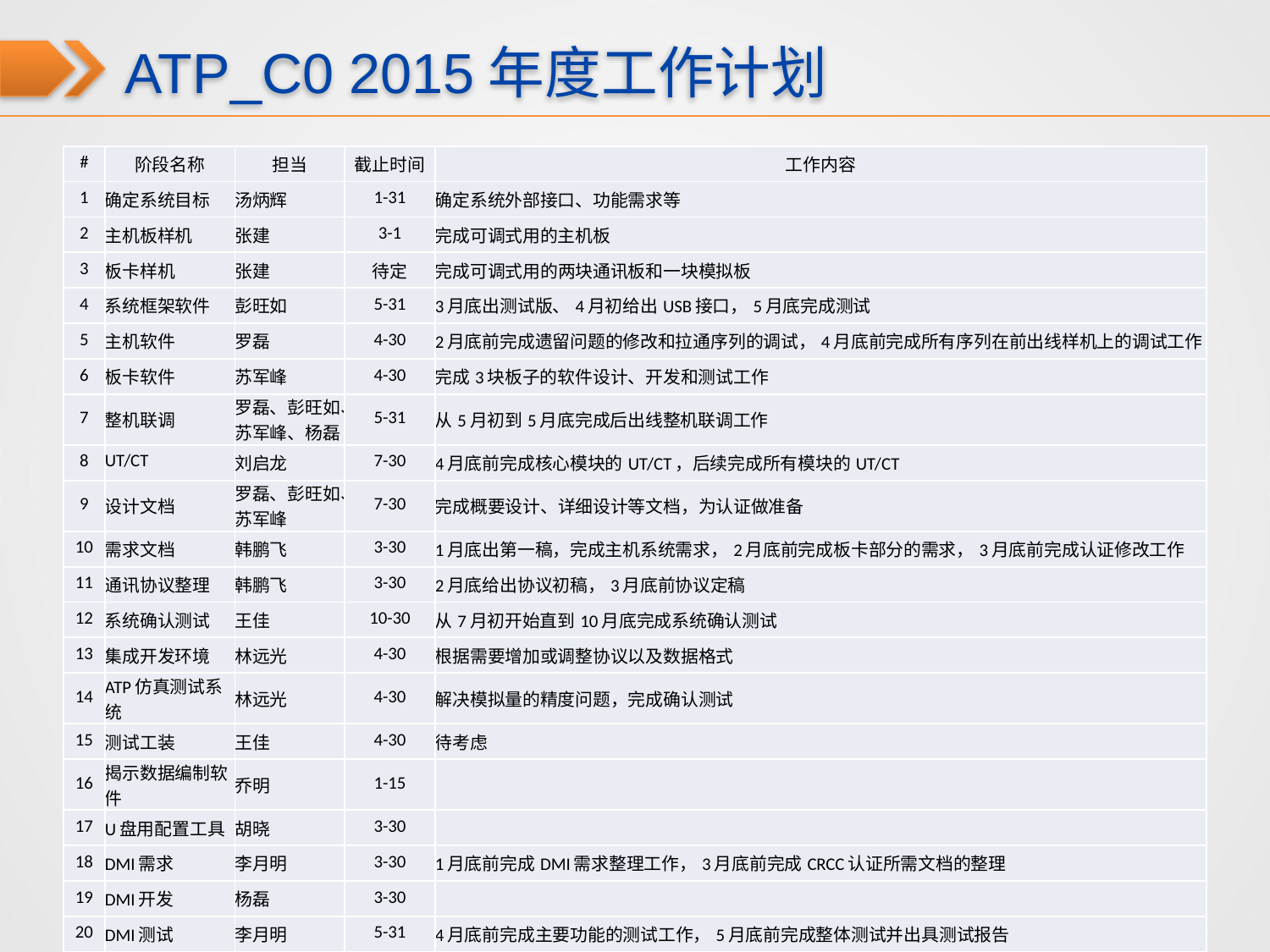

ATP_C0 2015年度工作计划

| # | 阶段名称 | 担当 | 截止时间 | 工作内容 |
| --- | --- | --- | --- | --- |
| 1 | 确定系统目标 | 汤炳辉 | 1-31 | 确定系统外部接口、功能需求等 |
| 2 | 主机板样机 | 张建 | 3-1 | 完成可调式用的主机板 |
| 3 | 板卡样机 | 张建 | 待定 | 完成可调式用的两块通讯板和一块模拟板 |
| 4 | 系统框架软件 | 彭旺如 | 5-31 | 3月底出测试版、4月初给出USB接口，5月底完成测试 |
| 5 | 主机软件 | 罗磊 | 4-30 | 2月底前完成遗留问题的修改和拉通序列的调试，4月底前完成所有序列在前出线样机上的调试工作 |
| 6 | 板卡软件 | 苏军峰 | 4-30 | 完成3块板子的软件设计、开发和测试工作 |
| 7 | 整机联调 | 罗磊、彭旺如、苏军峰、杨磊 | 5-31 | 从5月初到5月底完成后出线整机联调工作 |
| 8 | UT/CT | 刘启龙 | 7-30 | 4月底前完成核心模块的UT/CT，后续完成所有模块的UT/CT |
| 9 | 设计文档 | 罗磊、彭旺如、苏军峰 | 7-30 | 完成概要设计、详细设计等文档，为认证做准备 |
| 10 | 需求文档 | 韩鹏飞 | 3-30 | 1月底出第一稿，完成主机系统需求，2月底前完成板卡部分的需求，3月底前完成认证修改工作 |
| 11 | 通讯协议整理 | 韩鹏飞 | 3-30 | 2月底给出协议初稿，3月底前协议定稿 |
| 12 | 系统确认测试 | 王佳 | 10-30 | 从7月初开始直到10月底完成系统确认测试 |
| 13 | 集成开发环境 | 林远光 | 4-30 | 根据需要增加或调整协议以及数据格式 |
| 14 | ATP仿真测试系统 | 林远光 | 4-30 | 解决模拟量的精度问题，完成确认测试 |
| 15 | 测试工装 | 王佳 | 4-30 | 待考虑 |
| 16 | 揭示数据编制软件 | 乔明 | 1-15 |  |
| 17 | U盘用配置工具 | 胡晓 | 3-30 |  |
| 18 | DMI需求 | 李月明 | 3-30 | 1月底前完成DMI需求整理工作，3月底前完成CRCC认证所需文档的整理 |
| 19 | DMI开发 | 杨磊 | 3-30 |  |
| 20 | DMI测试 | 李月明 | 5-31 | 4月底前完成主要功能的测试工作，5月底前完成整体测试并出具测试报告 |